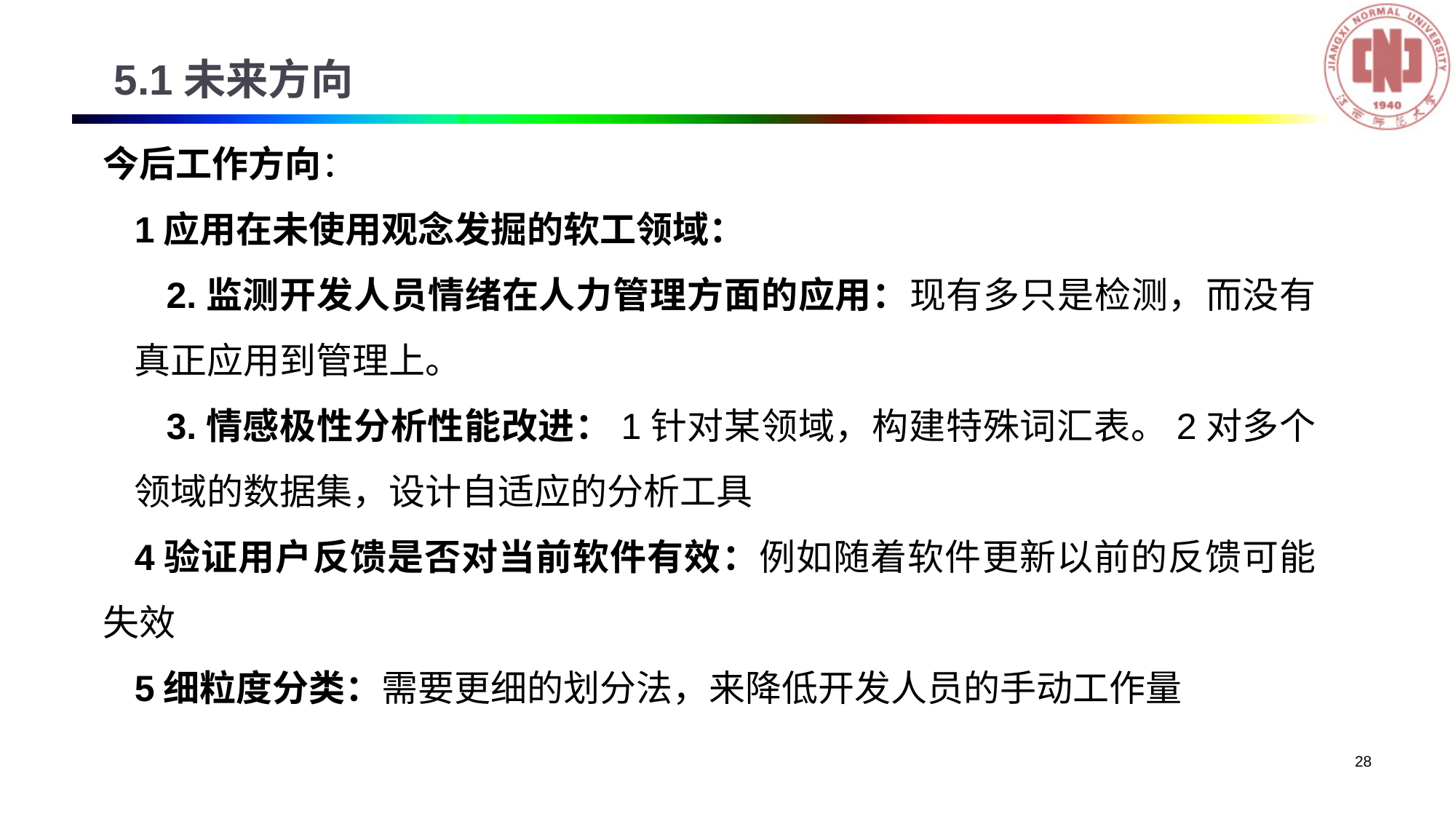

5.1未来方向
今后工作方向：
1应用在未使用观念发掘的软工领域：
2.监测开发人员情绪在人力管理方面的应用：现有多只是检测，而没有真正应用到管理上。
3.情感极性分析性能改进：1针对某领域，构建特殊词汇表。2对多个领域的数据集，设计自适应的分析工具
4验证用户反馈是否对当前软件有效：例如随着软件更新以前的反馈可能失效
5细粒度分类：需要更细的划分法，来降低开发人员的手动工作量
28